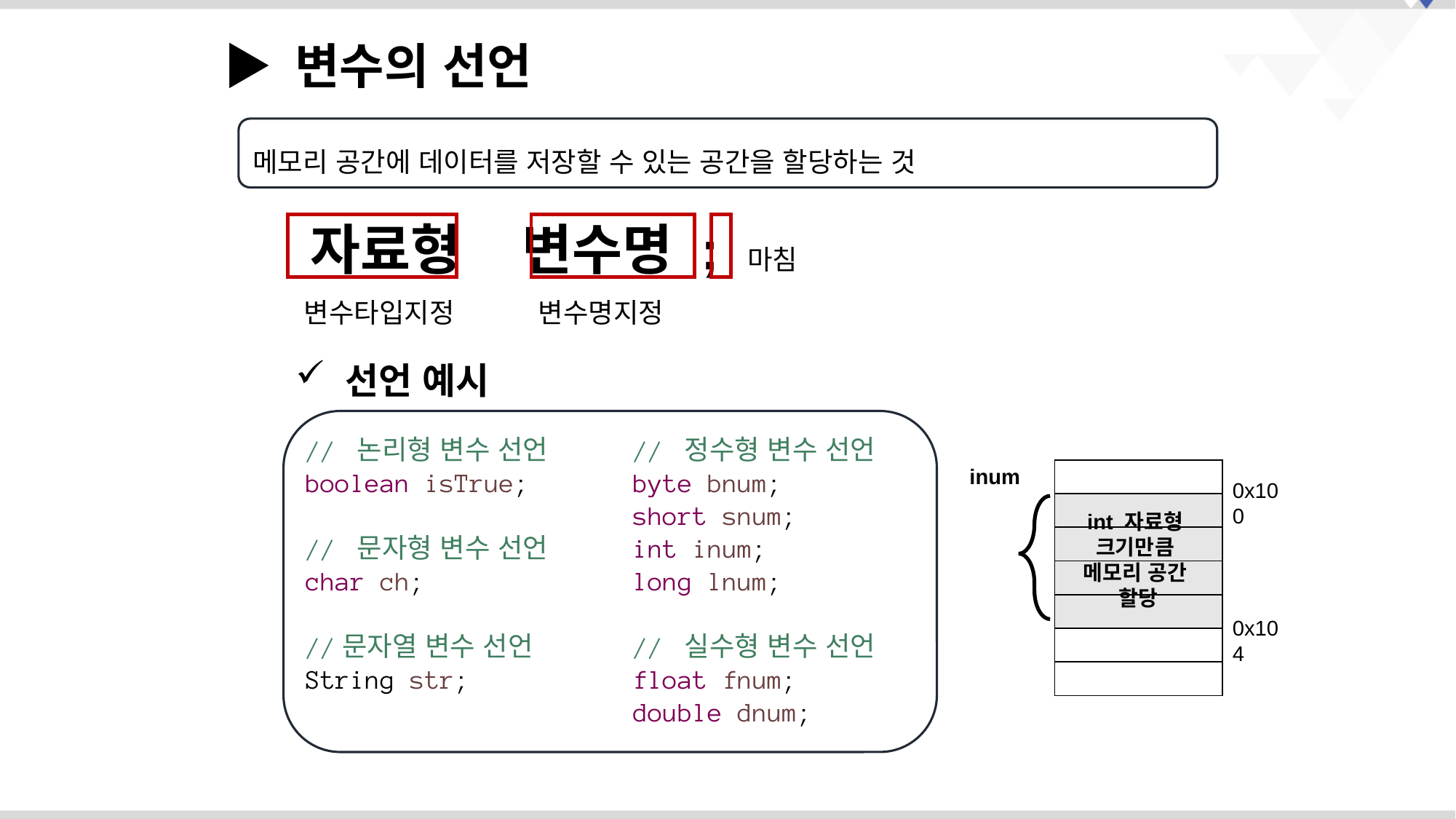

▶ 변수의 선언
메모리 공간에 데이터를 저장할 수 있는 공간을 할당하는 것
 자료형    변수명 ; 마침

  변수타입지정           변수명지정

 선언 예시

// 논리형 변수 선언	// 정수형 변수 선언
boolean isTrue;	byte bnum;
			short snum;
// 문자형 변수 선언	int inum;
char ch;		long lnum;

//문자열 변수 선언	// 실수형 변수 선언
String str;		float fnum;
			double dnum;
inum
|  |
| --- |
|  |
|  |
|  |
|  |
|  |
|  |
0x100

int 자료형
크기만큼
메모리 공간
할당
0x104